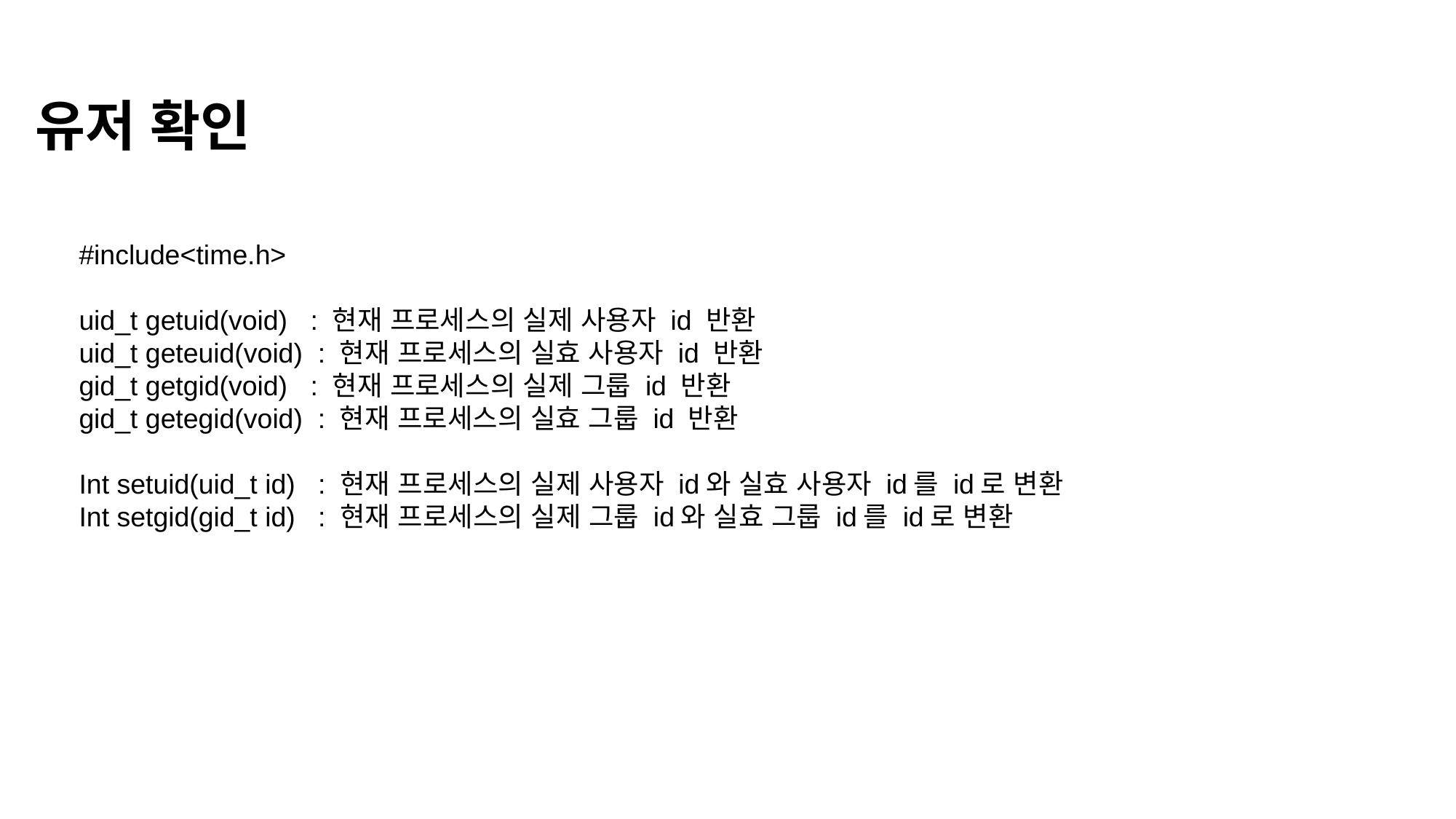

유저 확인
#include<time.h>

uid_t getuid(void)   : 현재 프로세스의 실제 사용자 id 반환
uid_t geteuid(void)  : 현재 프로세스의 실효 사용자 id 반환
gid_t getgid(void)   : 현재 프로세스의 실제 그룹 id 반환
gid_t getegid(void)  : 현재 프로세스의 실효 그룹 id 반환

Int setuid(uid_t id)   : 현재 프로세스의 실제 사용자 id와 실효 사용자 id를 id로 변환
Int setgid(gid_t id)   : 현재 프로세스의 실제 그룹 id와 실효 그룹 id를 id로 변환